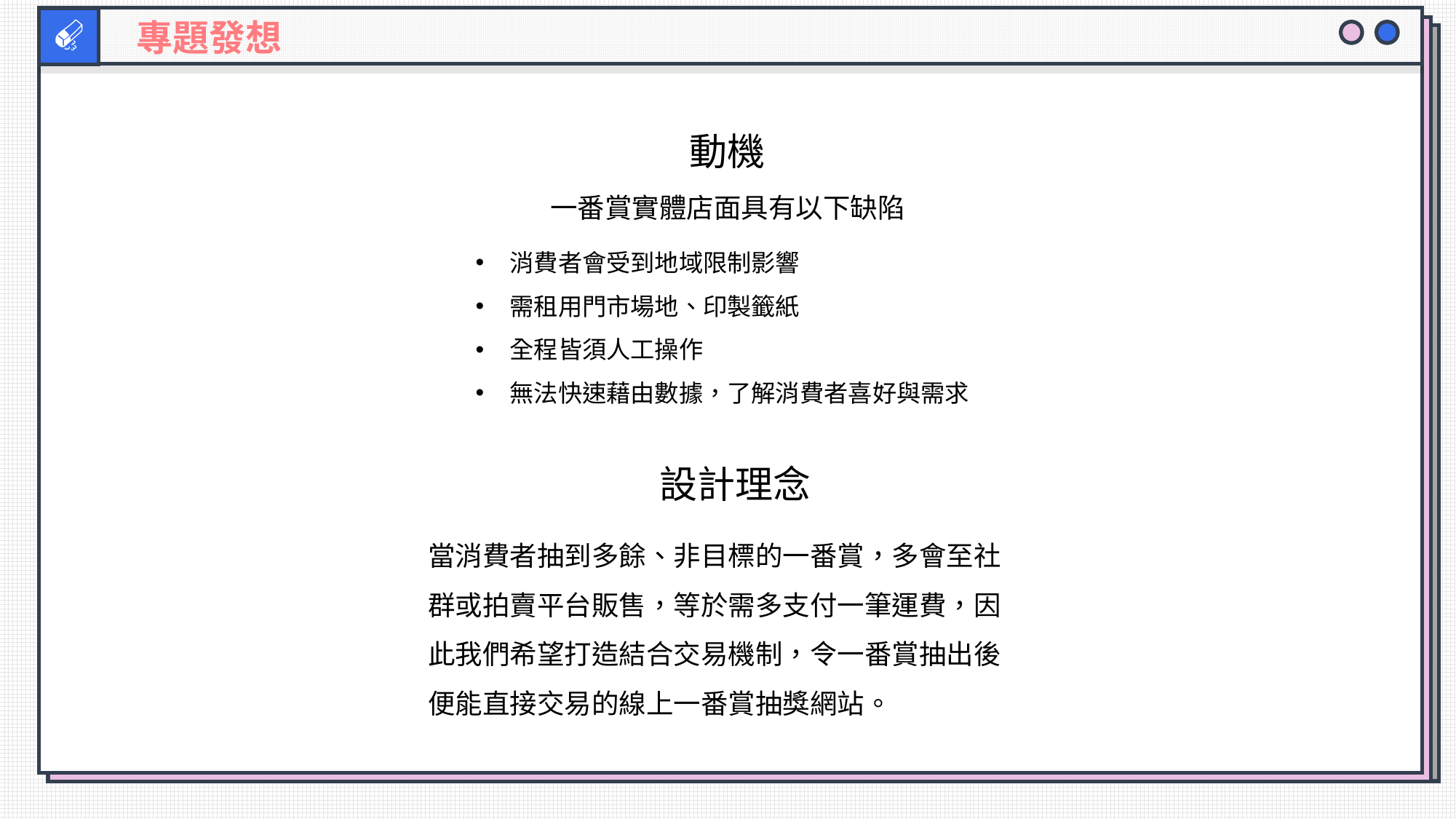

專題發想

動機
一番賞實體店面具有以下缺陷
消費者會受到地域限制影響
需租用門市場地、印製籤紙
全程皆須人工操作
無法快速藉由數據，了解消費者喜好與需求
設計理念
當消費者抽到多餘、非目標的一番賞，多會至社群或拍賣平台販售，等於需多支付一筆運費，因此我們希望打造結合交易機制，令一番賞抽出後便能直接交易的線上一番賞抽獎網站。